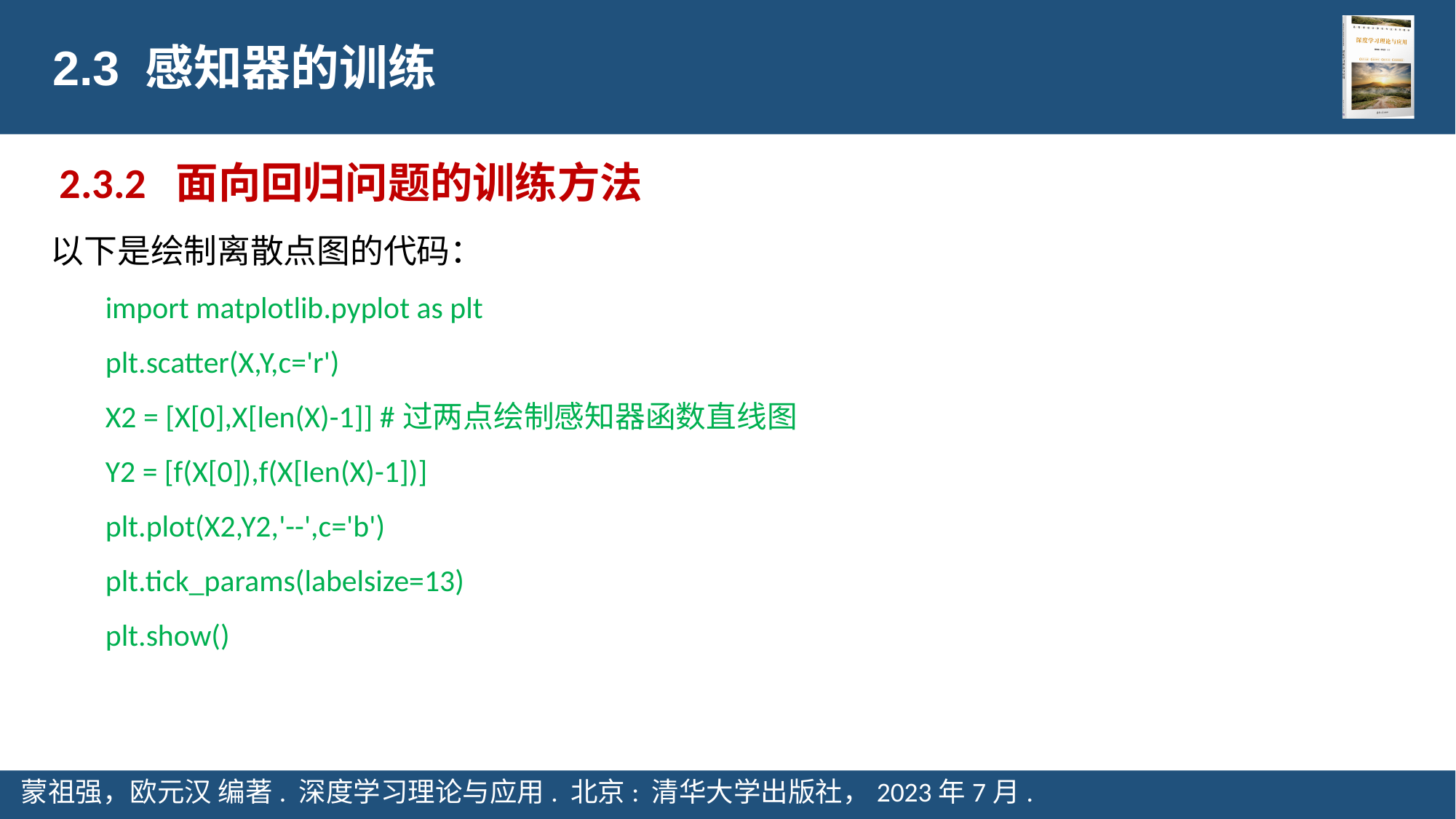

2.3 感知器的训练
2.3.2  面向回归问题的训练方法
以下是绘制离散点图的代码：
import matplotlib.pyplot as plt
plt.scatter(X,Y,c='r')
X2 = [X[0],X[len(X)-1]] #过两点绘制感知器函数直线图
Y2 = [f(X[0]),f(X[len(X)-1])]
plt.plot(X2,Y2,'--',c='b')
plt.tick_params(labelsize=13)
plt.show()